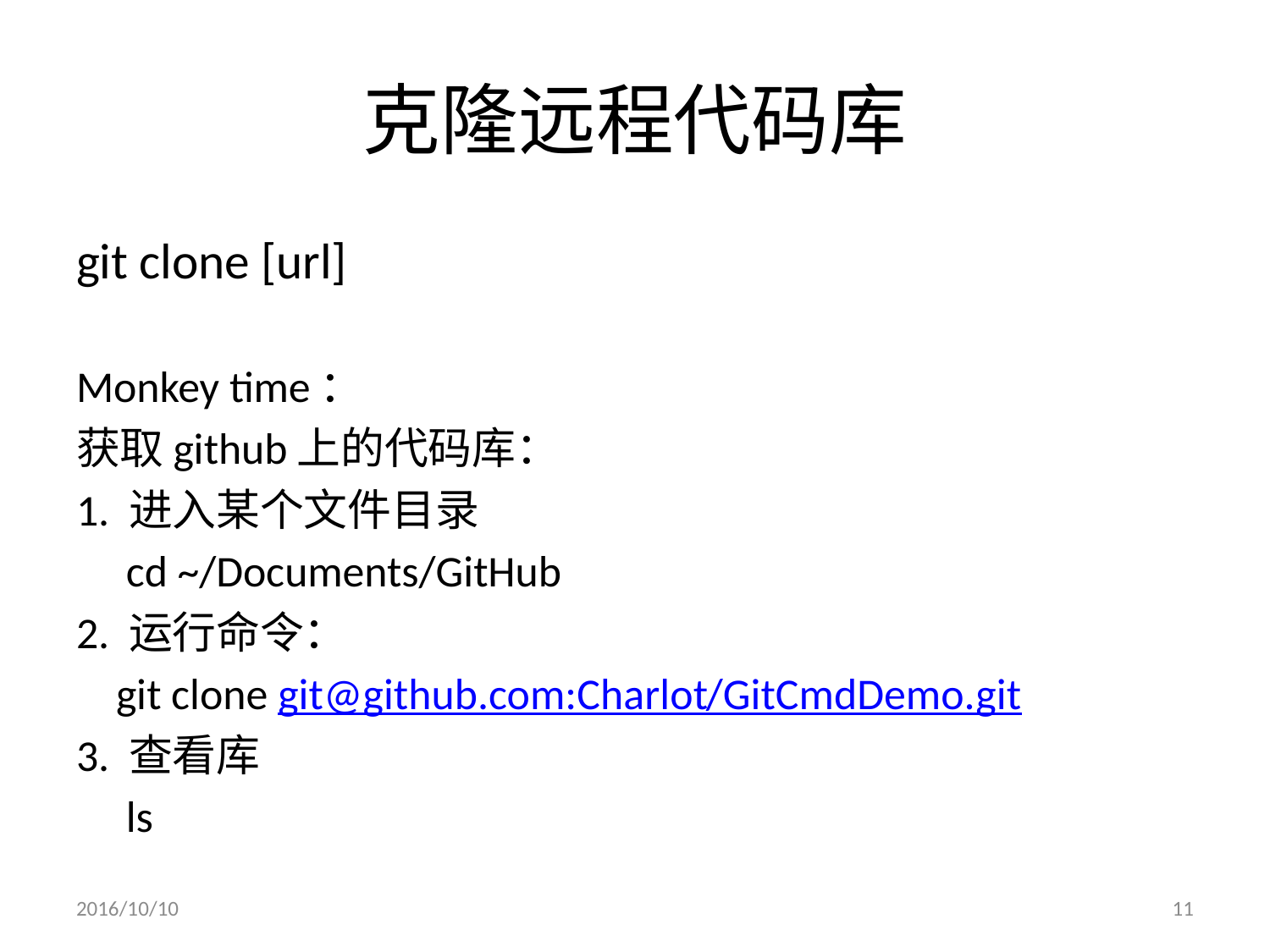

# 克隆远程代码库
git clone [url]

Monkey time：
获取github上的代码库：
1. 进入某个文件目录
     cd ~/Documents/GitHub
2. 运行命令：
    git clone git@github.com:Charlot/GitCmdDemo.git
3. 查看库
     ls
2016/10/10
11